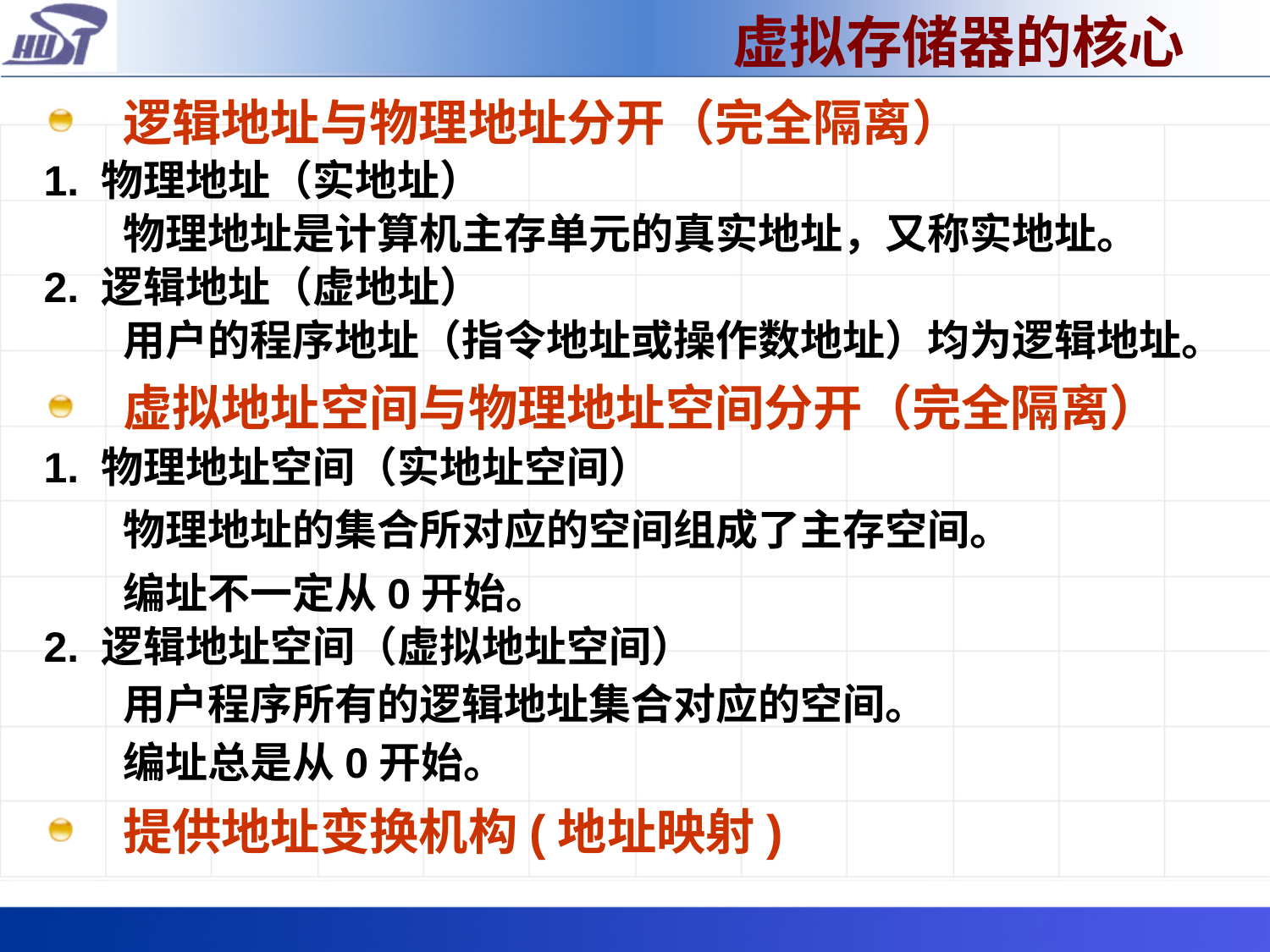

# 虚拟存储器的核心
逻辑地址与物理地址分开（完全隔离）
1. 物理地址（实地址）
 	物理地址是计算机主存单元的真实地址，又称实地址。
2. 逻辑地址（虚地址）
	用户的程序地址（指令地址或操作数地址）均为逻辑地址。
虚拟地址空间与物理地址空间分开（完全隔离）
1. 物理地址空间（实地址空间）
 	物理地址的集合所对应的空间组成了主存空间。
	编址不一定从0开始。
2. 逻辑地址空间（虚拟地址空间）
	用户程序所有的逻辑地址集合对应的空间。
	编址总是从0开始。
提供地址变换机构(地址映射)